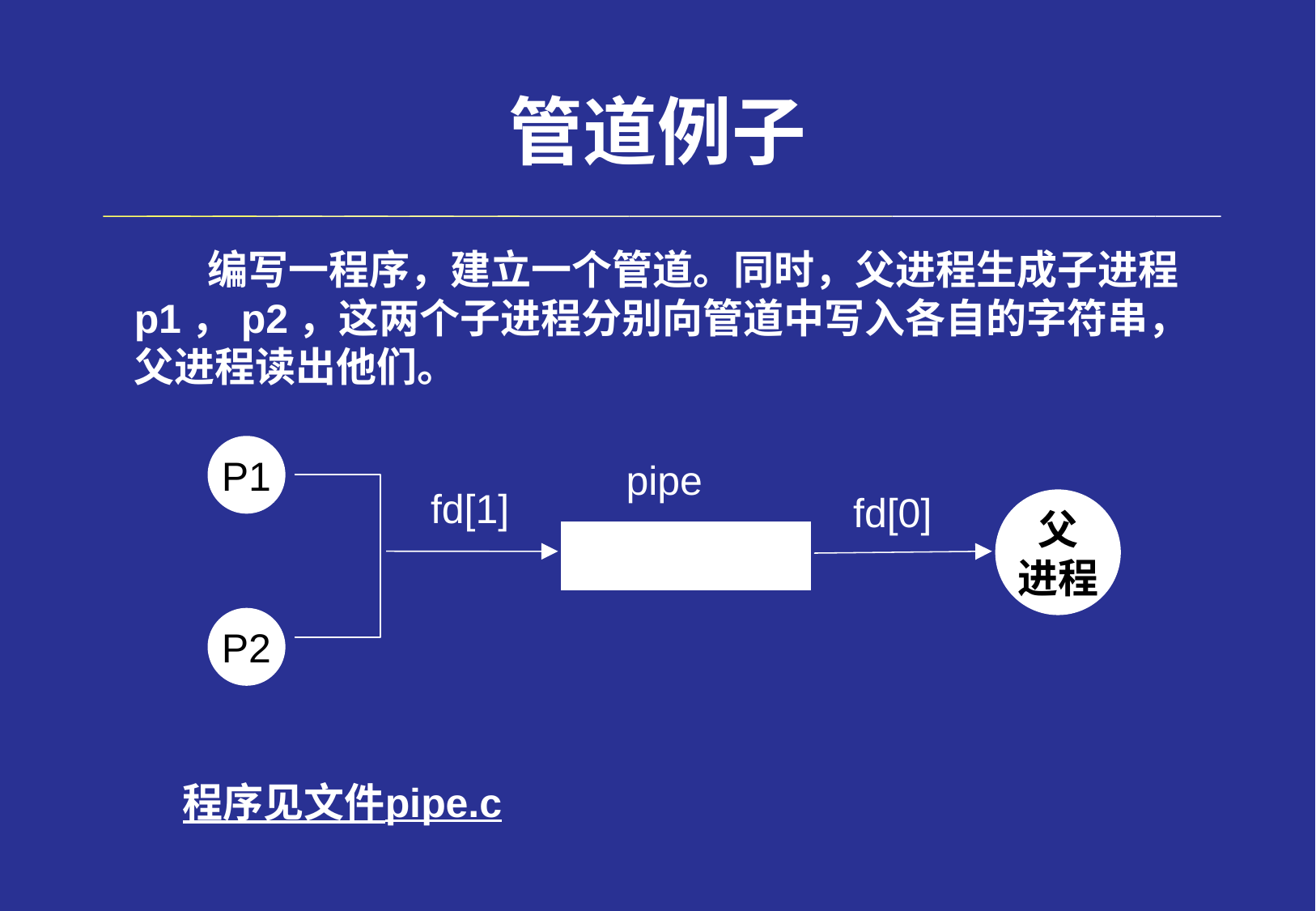

# 管道例子
       编写一程序，建立一个管道。同时，父进程生成子进程p1，p2，这两个子进程分别向管道中写入各自的字符串，父进程读出他们。
P1
pipe

fd[1]
fd[0]
父
进程

P2
程序见文件pipe.c